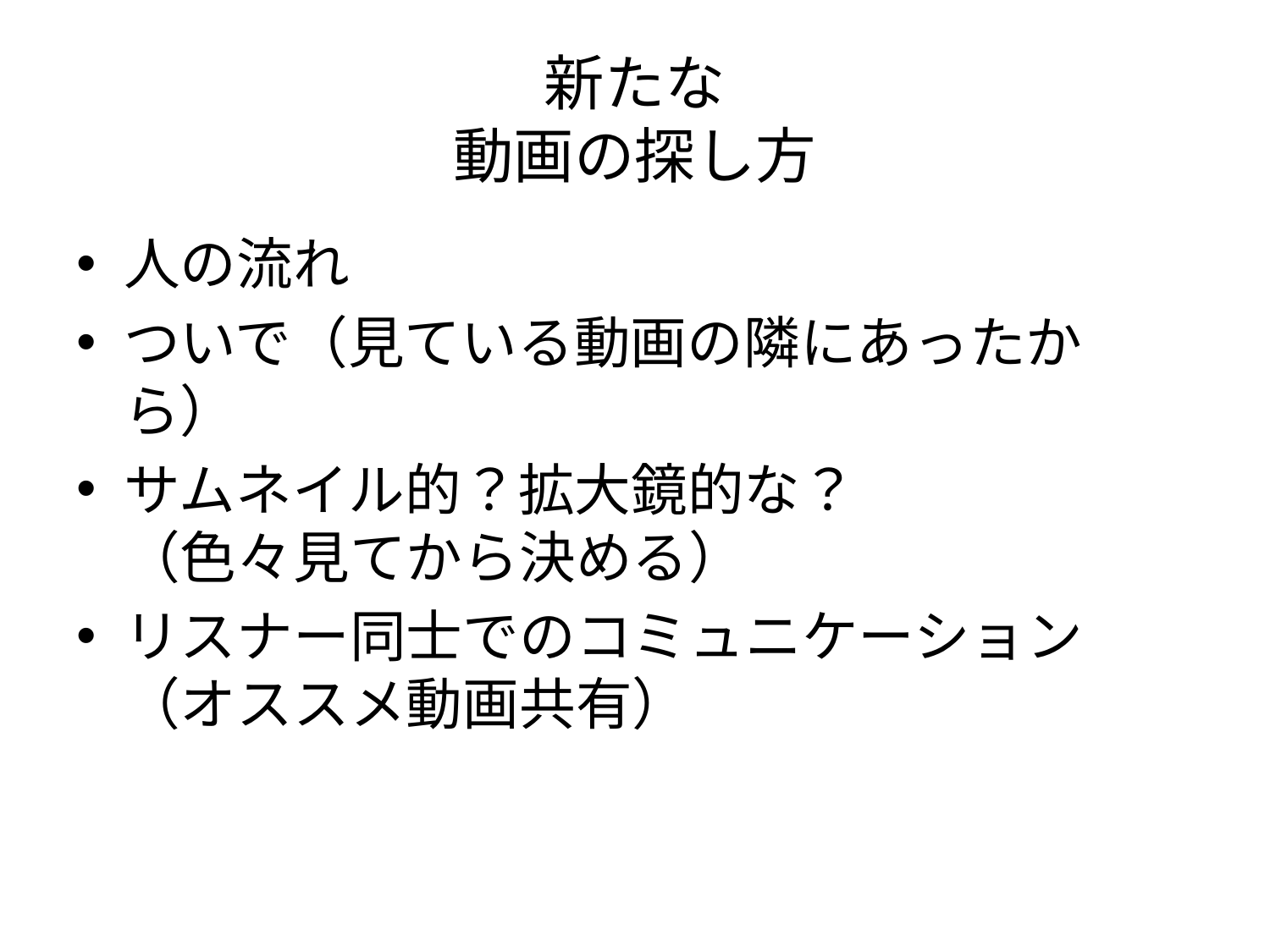

# 新たな 動画の探し方
人の流れ
ついで（見ている動画の隣にあったから）
サムネイル的？拡大鏡的な？
（色々見てから決める）
リスナー同士でのコミュニケーション
（オススメ動画共有）